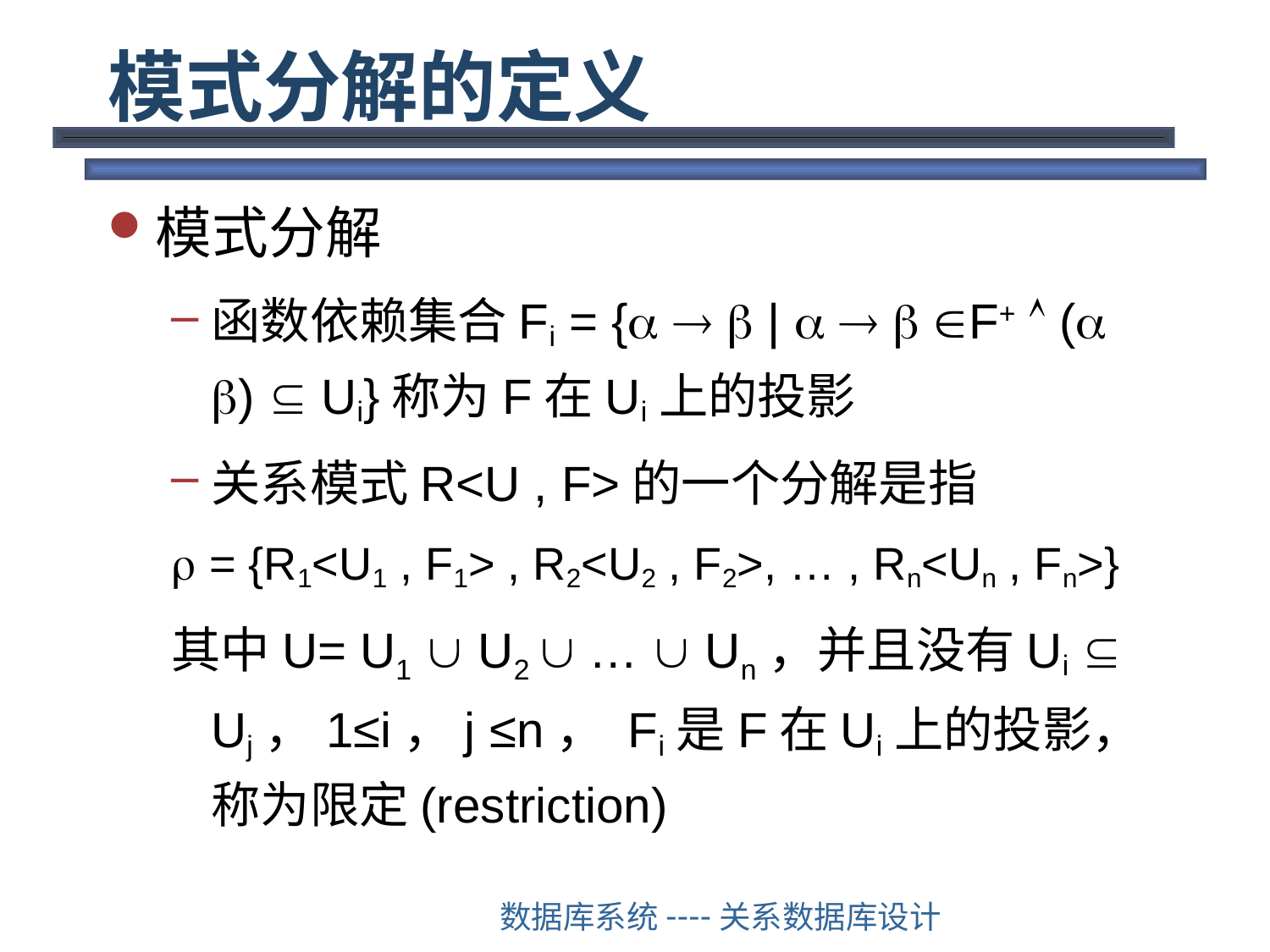

# 模式分解的定义
模式分解
函数依赖集合Fi = {α → β | α → β ∈F+ ∧ (α β) ⊆ Ui}称为F在Ui上的投影
关系模式R<U , F>的一个分解是指
ρ = {R1<U1 , F1> , R2<U2 , F2>, … , Rn<Un , Fn>}
其中U= U1 ∪ U2 ∪ … ∪ Un，并且没有Ui ⊆ Uj，1≤i，j ≤n， Fi是F在Ui上的投影，称为限定(restriction)
数据库系统----关系数据库设计